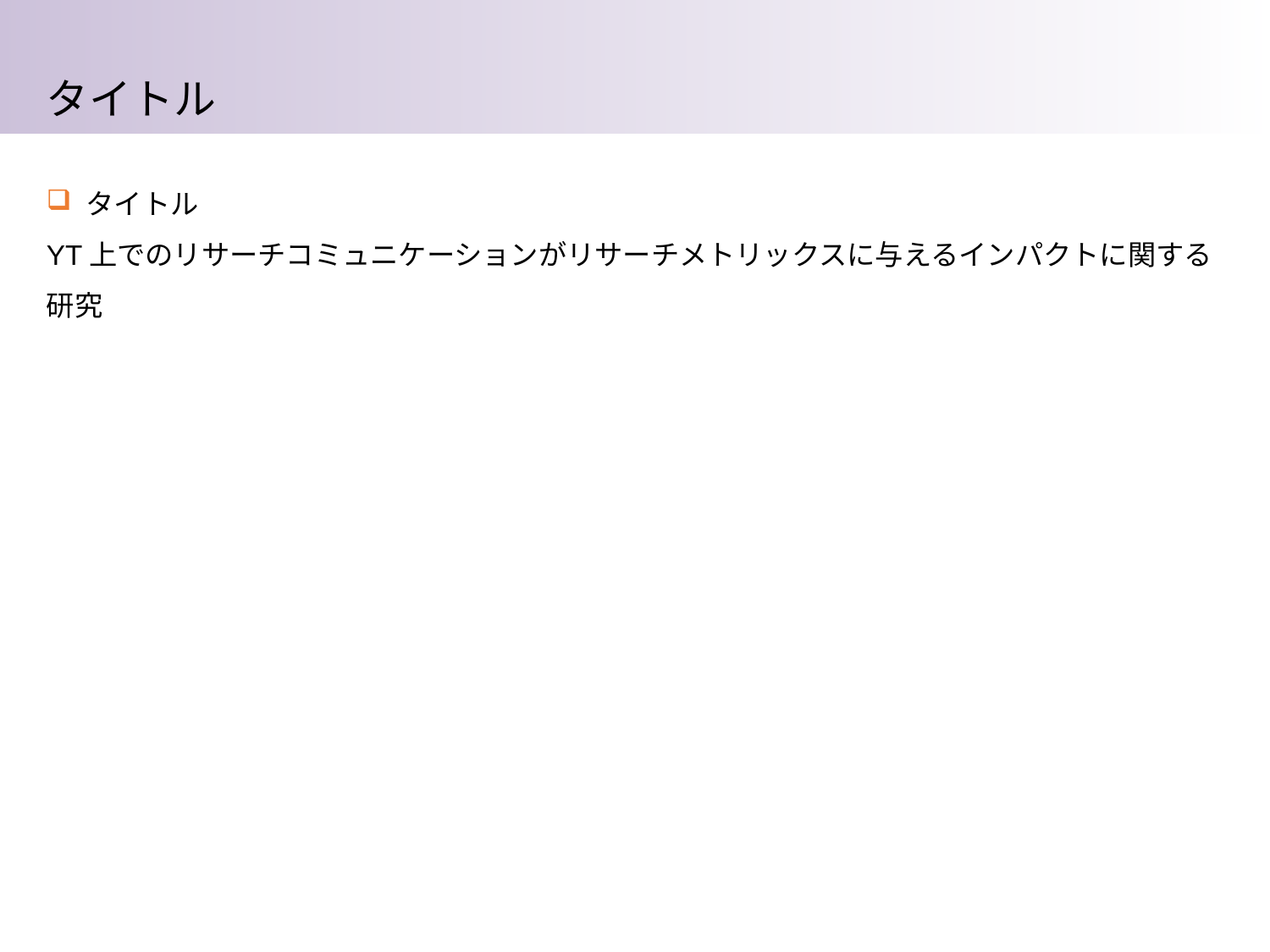

タイトル
タイトル
YT上でのリサーチコミュニケーションがリサーチメトリックスに与えるインパクトに関する研究